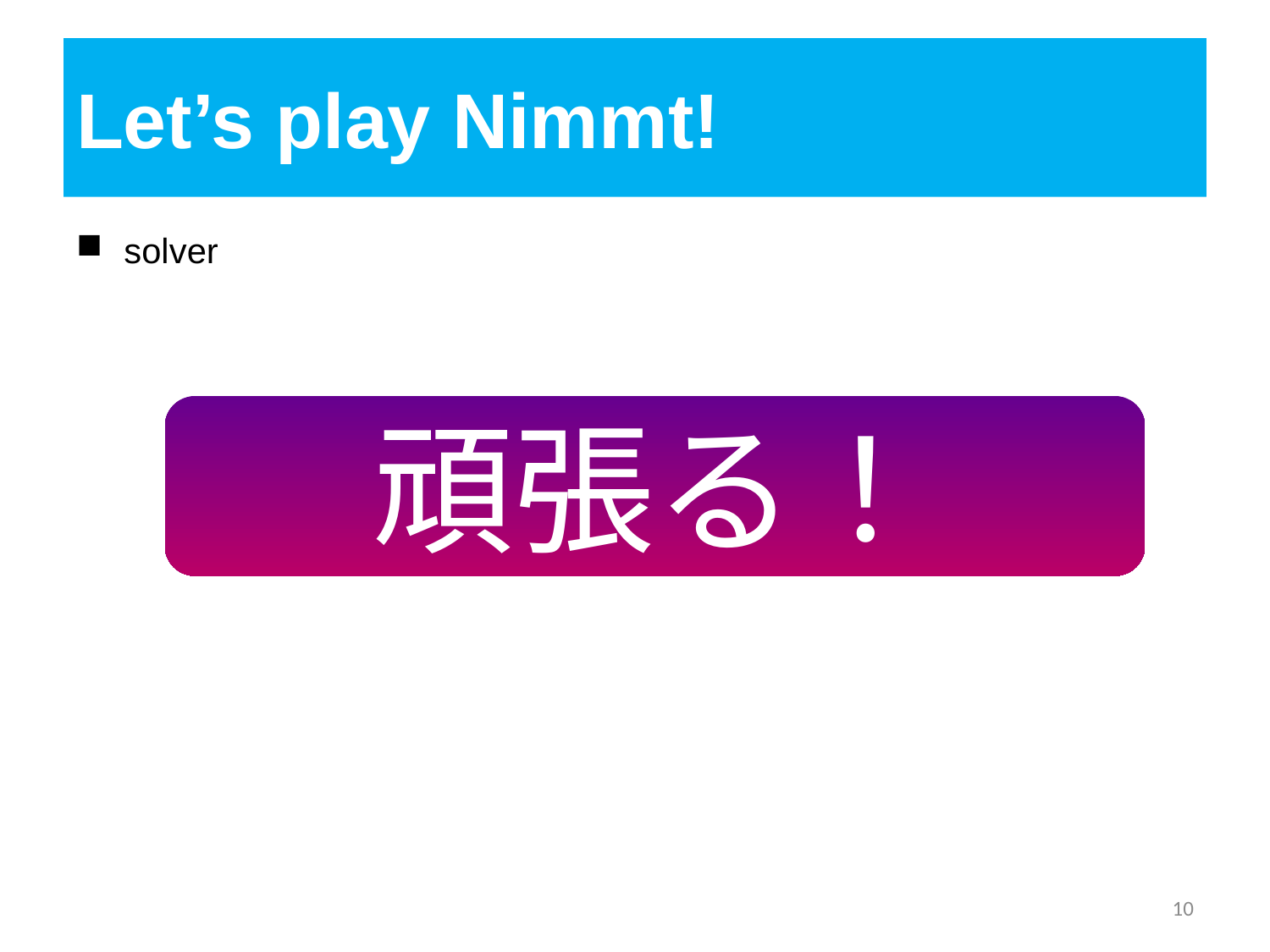

# Let’s play Nimmt!
solver
頑張る！
10